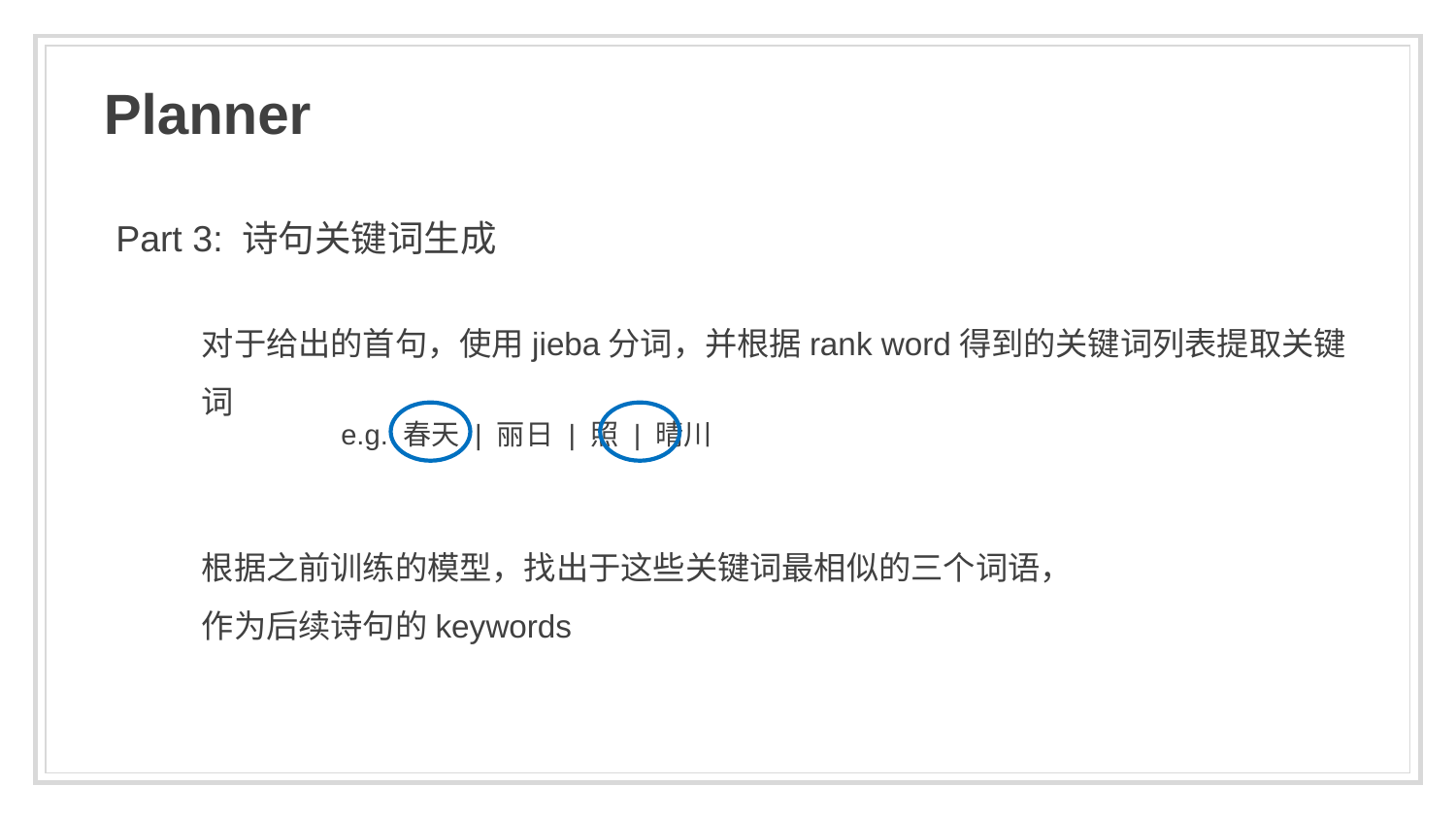

Planner
Part 3: 诗句关键词生成
对于给出的首句，使用jieba分词，并根据rank word得到的关键词列表提取关键词

e.g. 春天 | 丽日 | 照 | 晴川
根据之前训练的模型，找出于这些关键词最相似的三个词语，
作为后续诗句的keywords